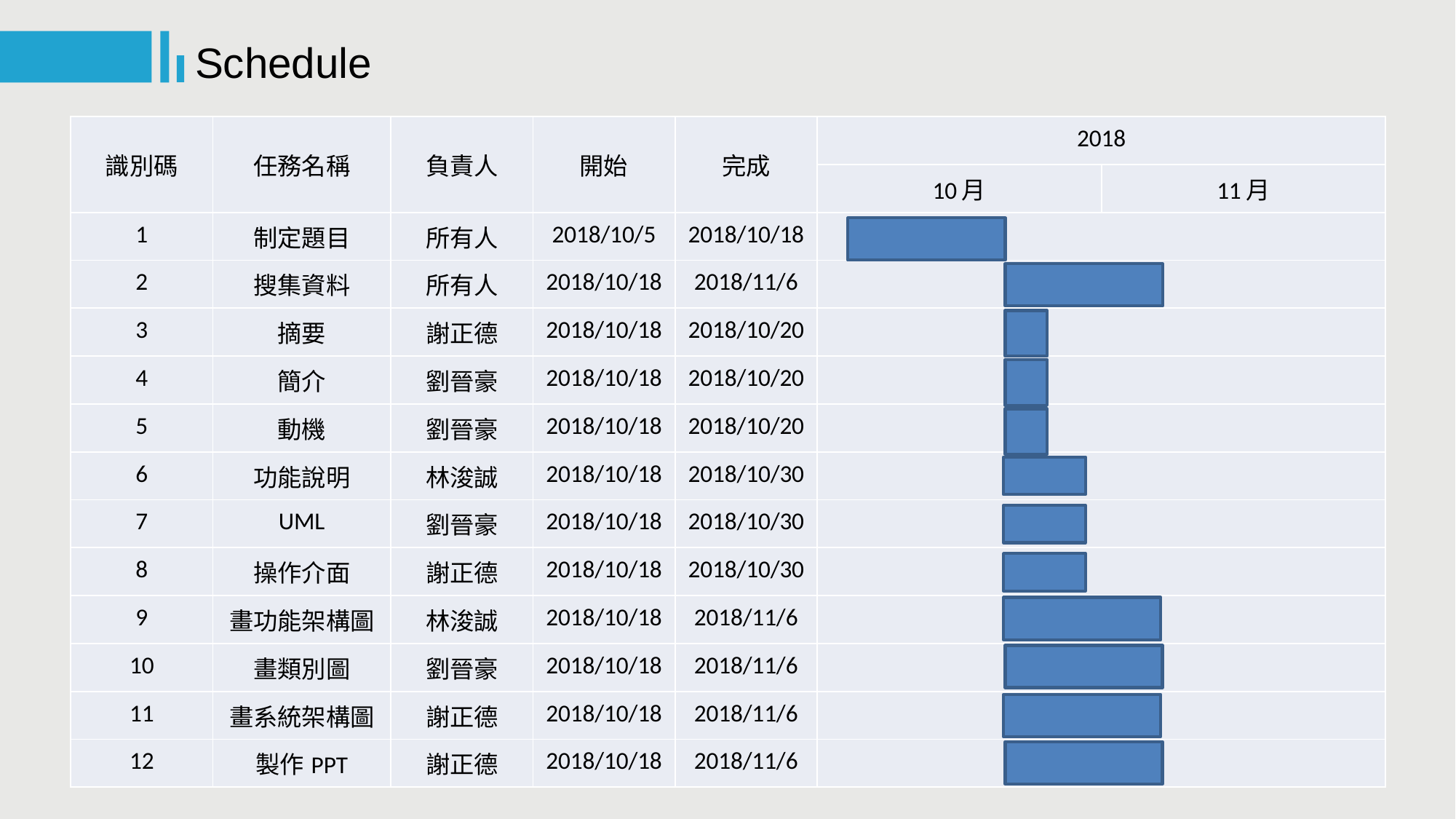

Schedule

| 識別碼 | 任務名稱 | 負責人 | 開始 | 完成 | 2018 |  |
| --- | --- | --- | --- | --- | --- | --- |
|  |  |  |  |  | 10月 | 11月 |
| 1 | 制定題目 | 所有人 | 2018/10/5 | 2018/10/18 |  |  |
| 2 | 搜集資料 | 所有人 | 2018/10/18 | 2018/11/6 |  |  |
| 3 | 摘要 | 謝正德 | 2018/10/18 | 2018/10/20 |  |  |
| 4 | 簡介 | 劉晉豪 | 2018/10/18 | 2018/10/20 |  |  |
| 5 | 動機 | 劉晉豪 | 2018/10/18 | 2018/10/20 |  |  |
| 6 | 功能說明 | 林浚誠 | 2018/10/18 | 2018/10/30 |  |  |
| 7 | UML | 劉晉豪 | 2018/10/18 | 2018/10/30 |  |  |
| 8 | 操作介面 | 謝正德 | 2018/10/18 | 2018/10/30 |  |  |
| 9 | 畫功能架構圖 | 林浚誠 | 2018/10/18 | 2018/11/6 |  |  |
| 10 | 畫類別圖 | 劉晉豪 | 2018/10/18 | 2018/11/6 |  |  |
| 11 | 畫系統架構圖 | 謝正德 | 2018/10/18 | 2018/11/6 |  |  |
| 12 | 製作PPT | 謝正德 | 2018/10/18 | 2018/11/6 |  |  |